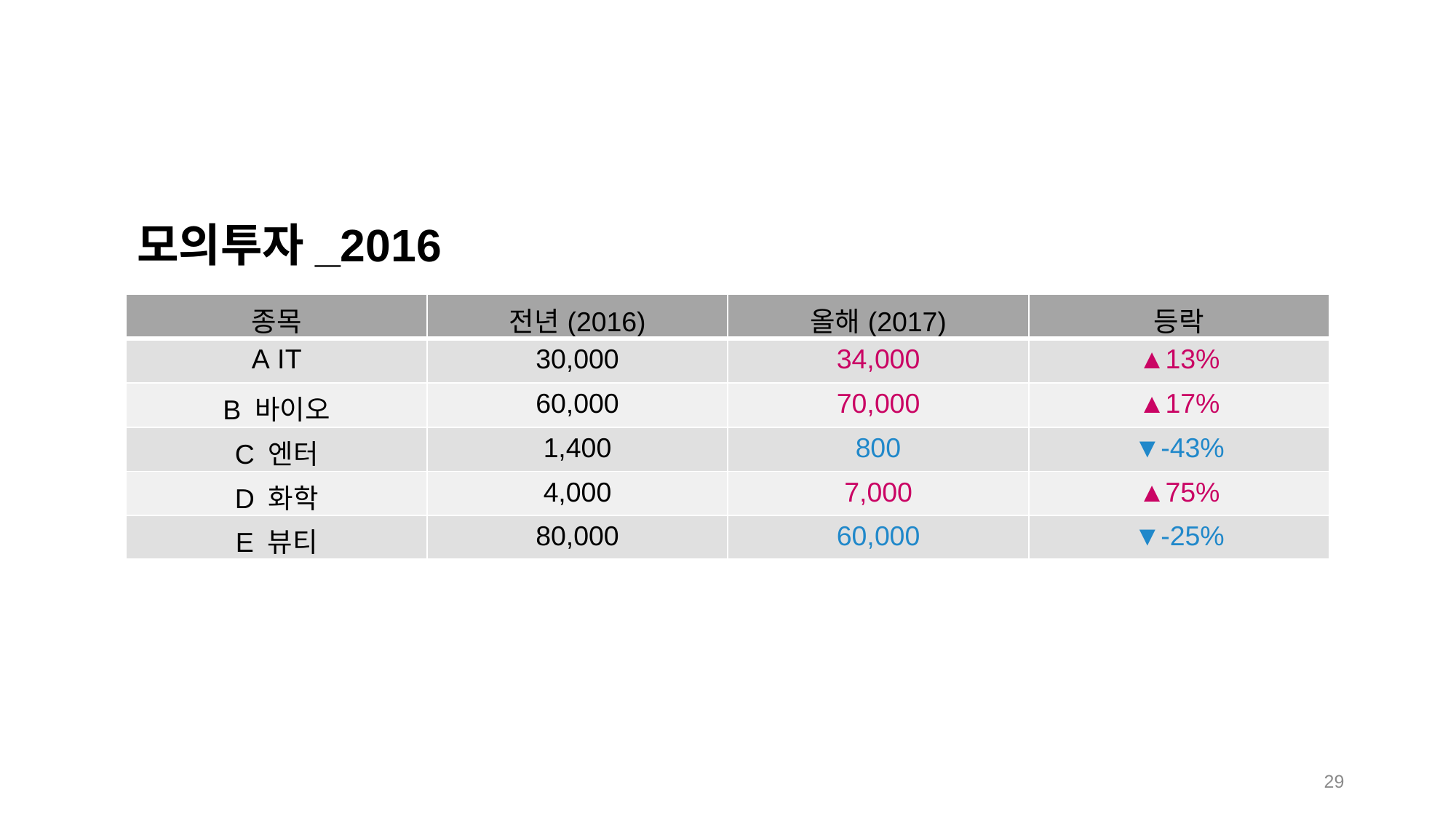

모의투자_2016
| 종목 | 전년(2016) | 올해(2017) | 등락 |
| --- | --- | --- | --- |
| A IT | 30,000 | 34,000 | ▲13% |
| B 바이오 | 60,000 | 70,000 | ▲17% |
| C 엔터 | 1,400 | 800 | ▼-43% |
| D 화학 | 4,000 | 7,000 | ▲75% |
| E 뷰티 | 80,000 | 60,000 | ▼-25% |
29